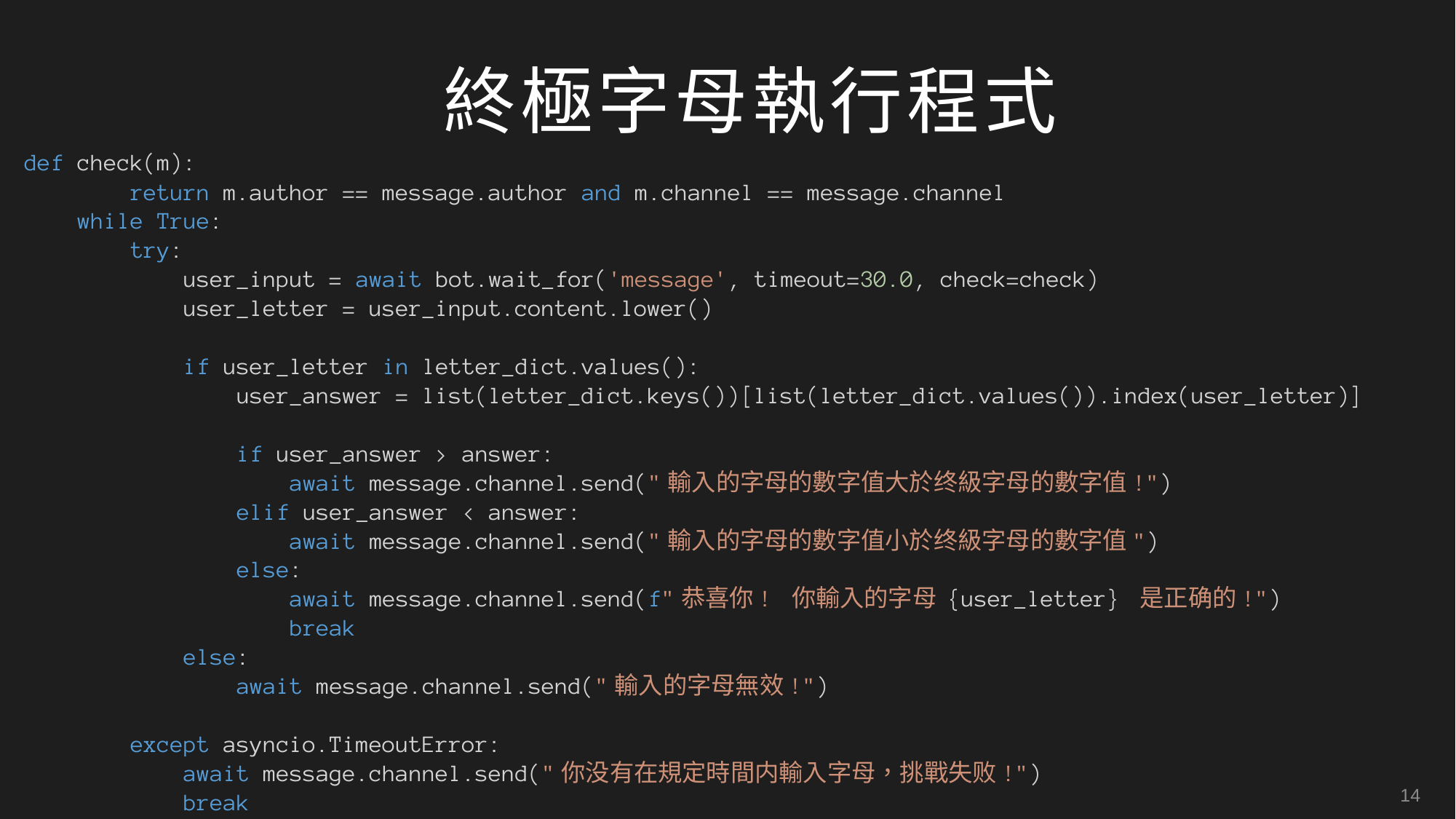

# 終極字母執行程式
def check(m):
        return m.author == message.author and m.channel == message.channel
    while True:
        try:
            user_input = await bot.wait_for('message', timeout=30.0, check=check)
            user_letter = user_input.content.lower()
            if user_letter in letter_dict.values():
                user_answer = list(letter_dict.keys())[list(letter_dict.values()).index(user_letter)]
                if user_answer > answer:
                    await message.channel.send("輸入的字母的數字值大於终級字母的數字值!")
                elif user_answer < answer:
                    await message.channel.send("輸入的字母的數字值小於终級字母的數字值")
                else:
                    await message.channel.send(f"恭喜你! 你輸入的字母 {user_letter} 是正确的!")
                    break
            else:
                await message.channel.send("輸入的字母無效!")
        except asyncio.TimeoutError:
            await message.channel.send("你没有在規定時間内輸入字母，挑戰失败!")
            break

14